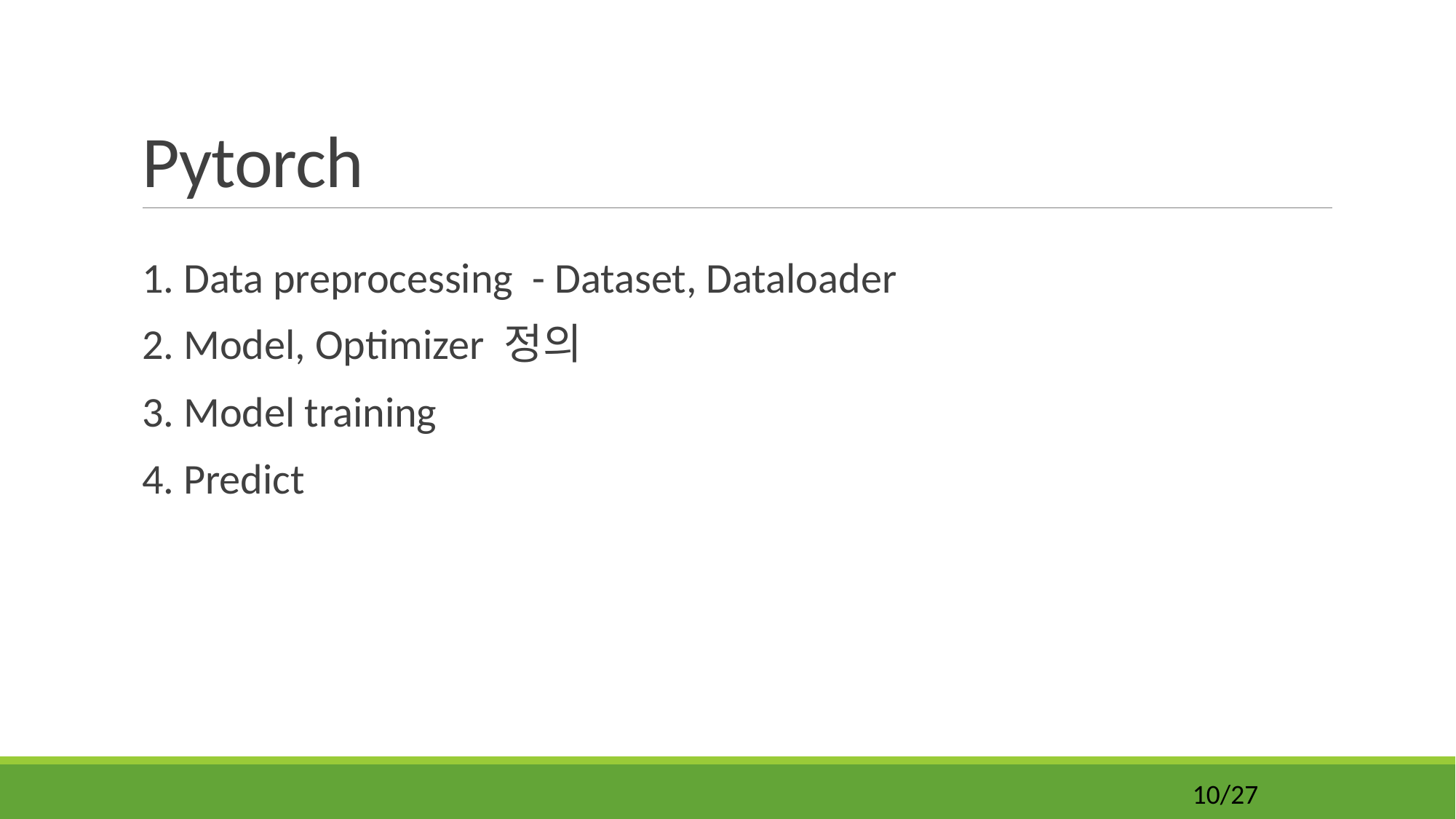

# Pytorch
1. Data preprocessing  - Dataset, Dataloader
2. Model, Optimizer 정의
3. Model training
4. Predict
10/27